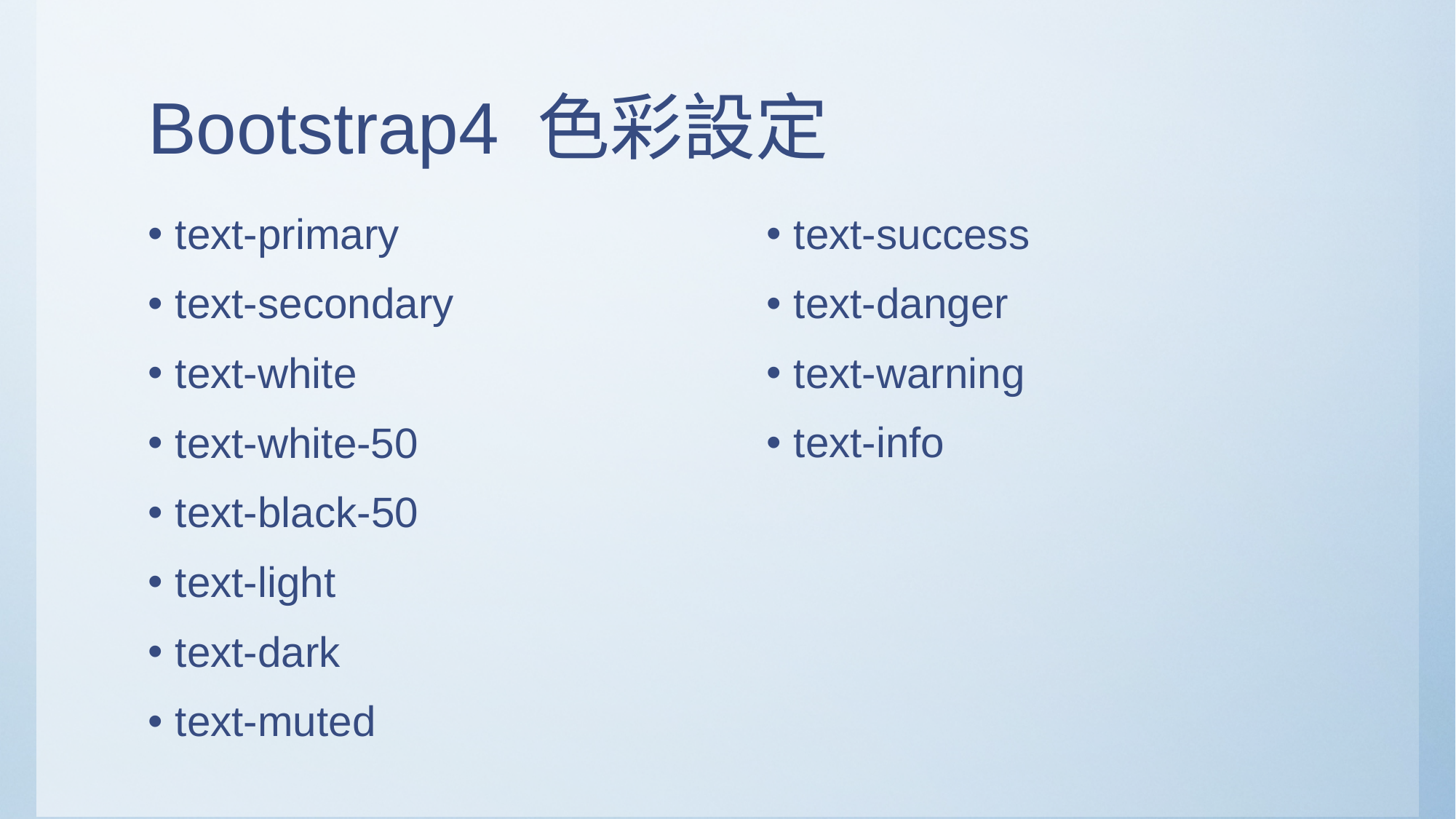

# Bootstrap4 色彩設定
text-primary
text-secondary
text-white
text-white-50
text-black-50
text-light
text-dark
text-muted
text-success
text-danger
text-warning
text-info